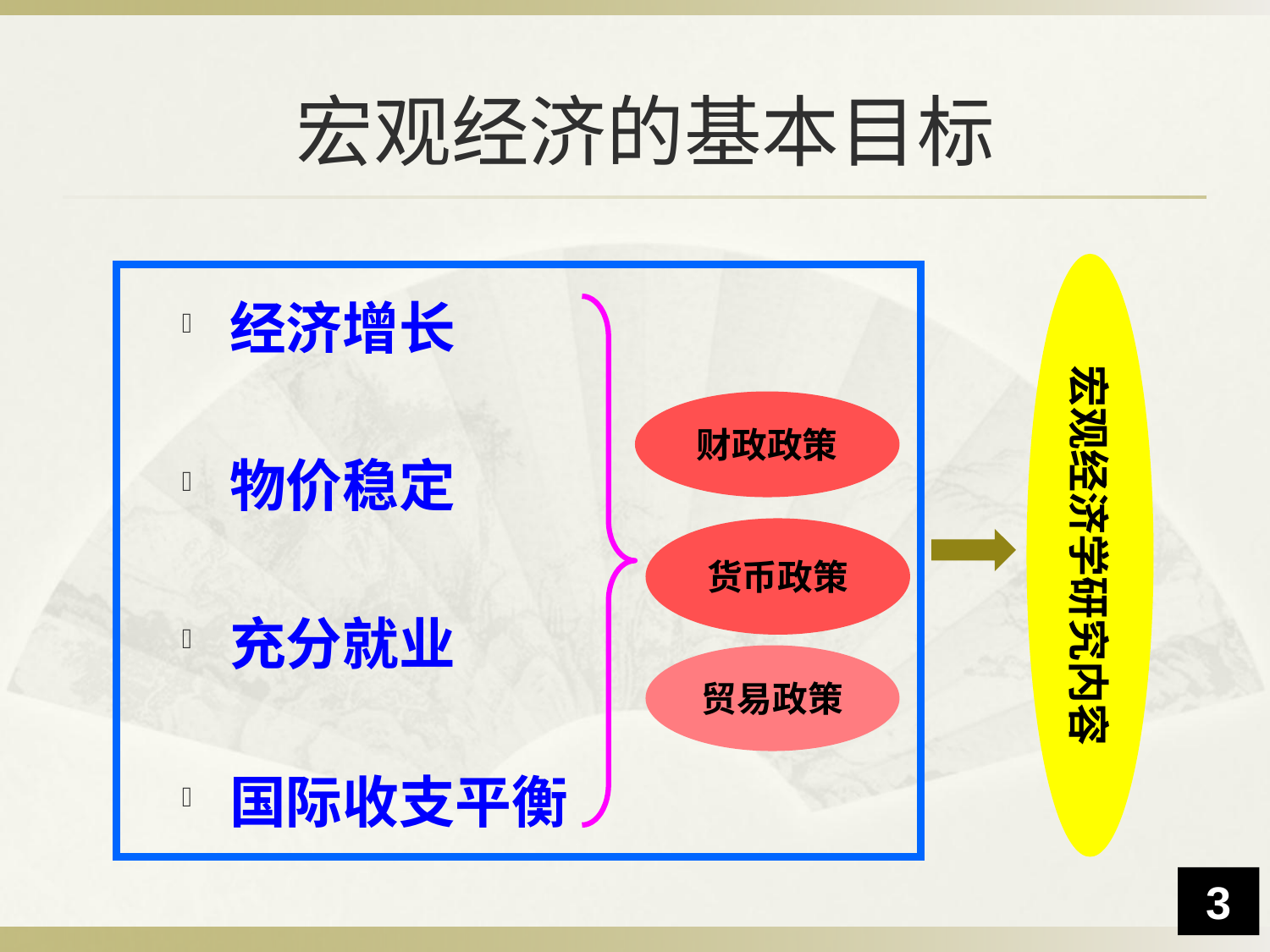

宏观经济的基本目标

经济增长

物价稳定

充分就业

国际收支平衡

宏观经济学研究内容
财政政策
货币政策

贸易政策
3